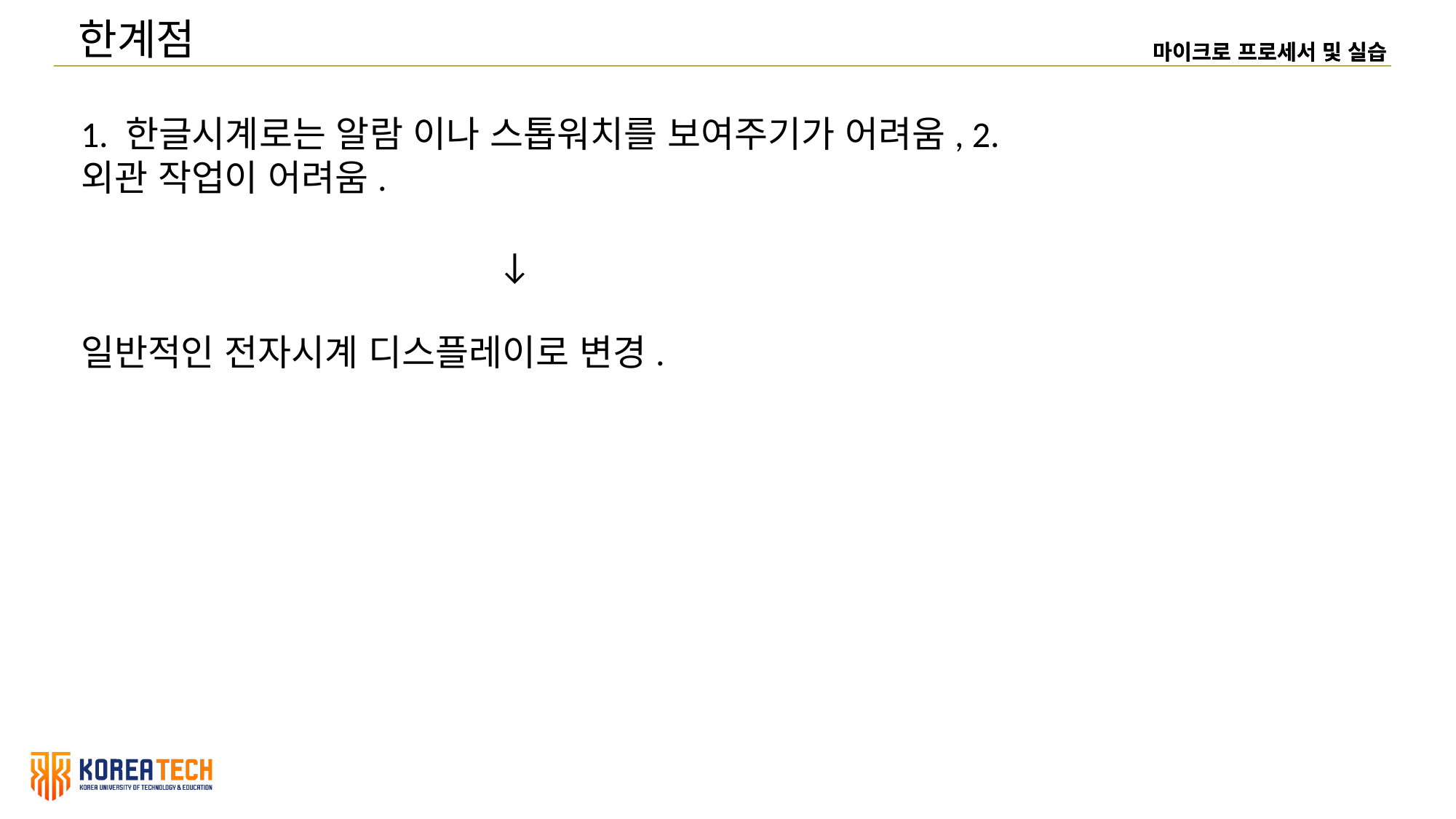

한계점
    마이크로 프로세서 및 실습
1. 한글시계로는 알람 이나 스톱워치를 보여주기가 어려움, 2. 외관 작업이 어려움.

                                                   ↓

일반적인 전자시계 디스플레이로 변경.